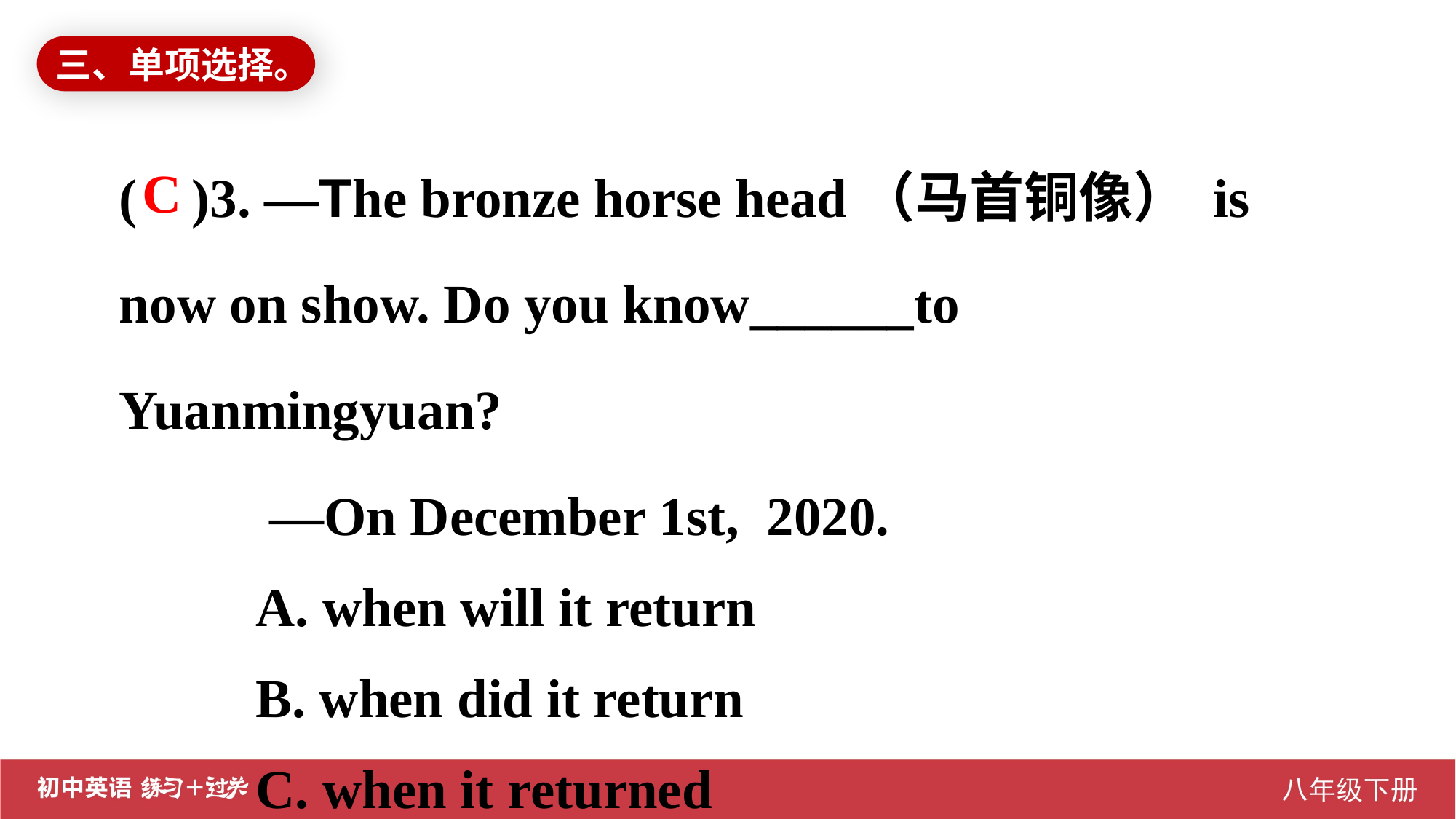

三、单项选择。
(    )3. —The bronze horse head（马首铜像） is now on show. Do you know______to Yuanmingyuan?
 	   —On December 1st,  2020.
          A. when will it return
          B. when did it return
          C. when it returned
C